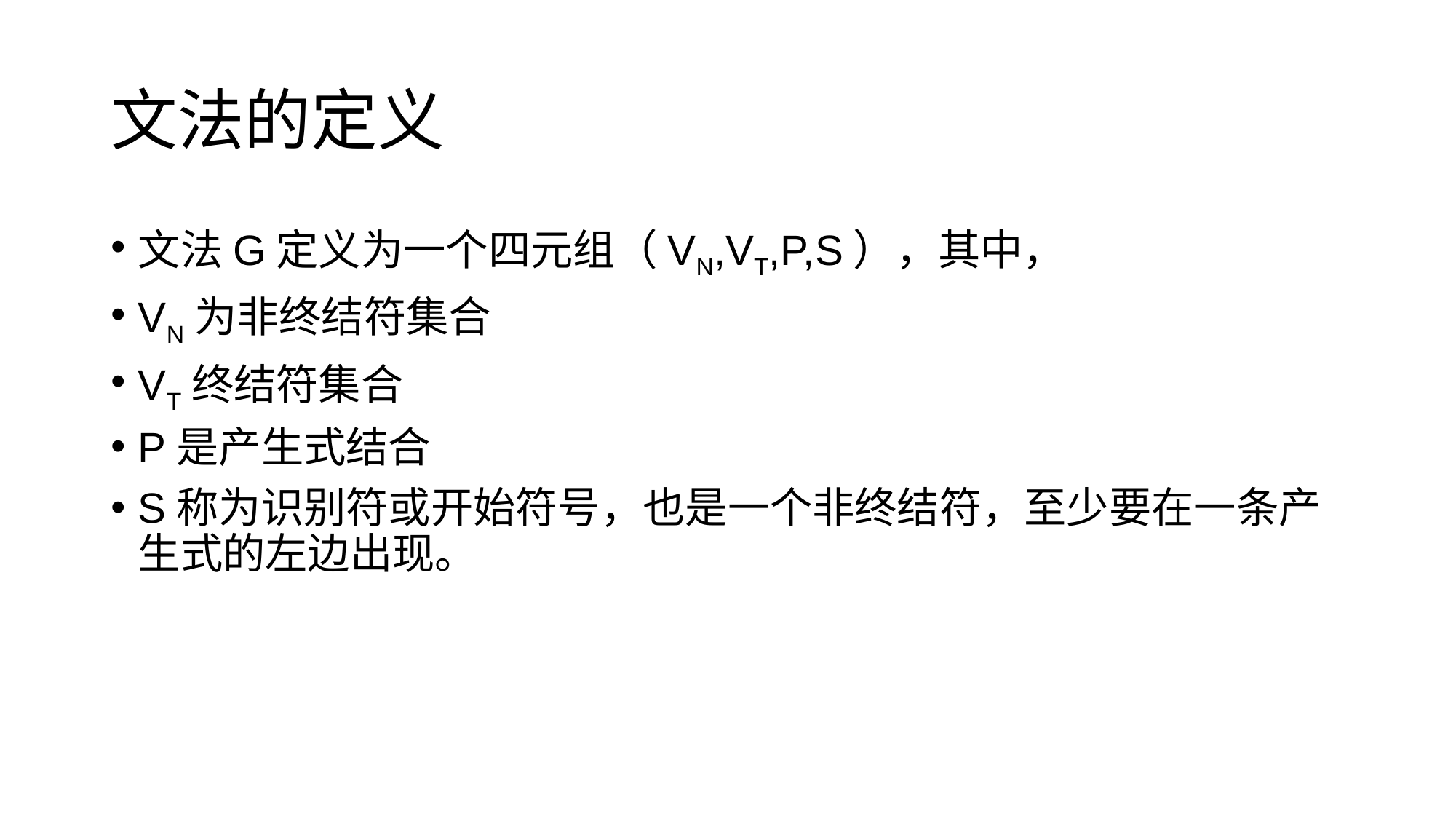

# 文法的定义
文法G定义为一个四元组（VN,VT,P,S），其中，
VN为非终结符集合
VT终结符集合
P是产生式结合
S称为识别符或开始符号，也是一个非终结符，至少要在一条产生式的左边出现。